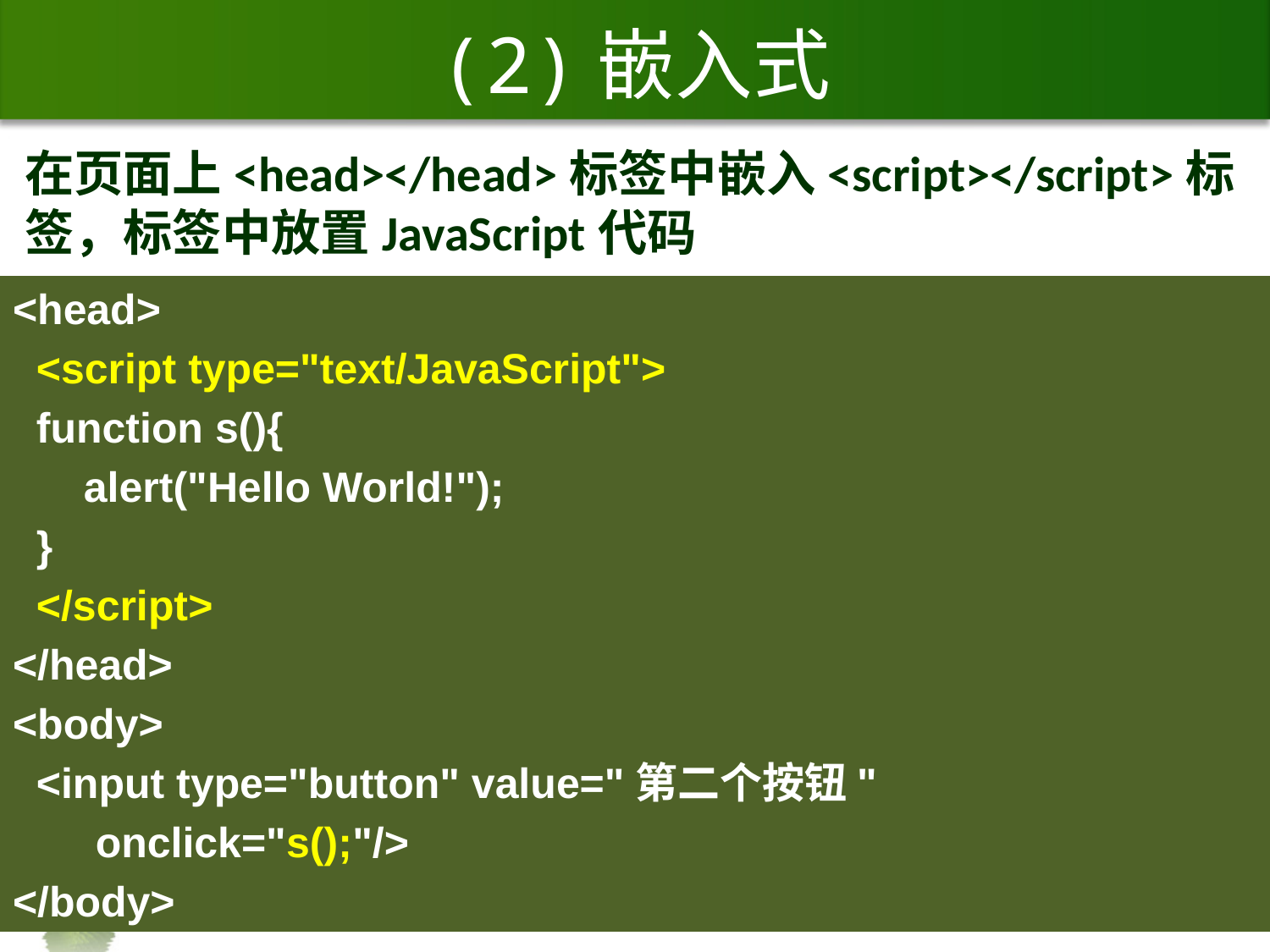

# (2)嵌入式
在页面上<head></head>标签中嵌入<script></script>标签，标签中放置JavaScript代码
<head>
  <script type="text/JavaScript">
  function s(){
      alert("Hello World!");
  }
  </script>
</head>
<body>
  <input type="button" value="第二个按钮"
       onclick="s();"/>
</body>